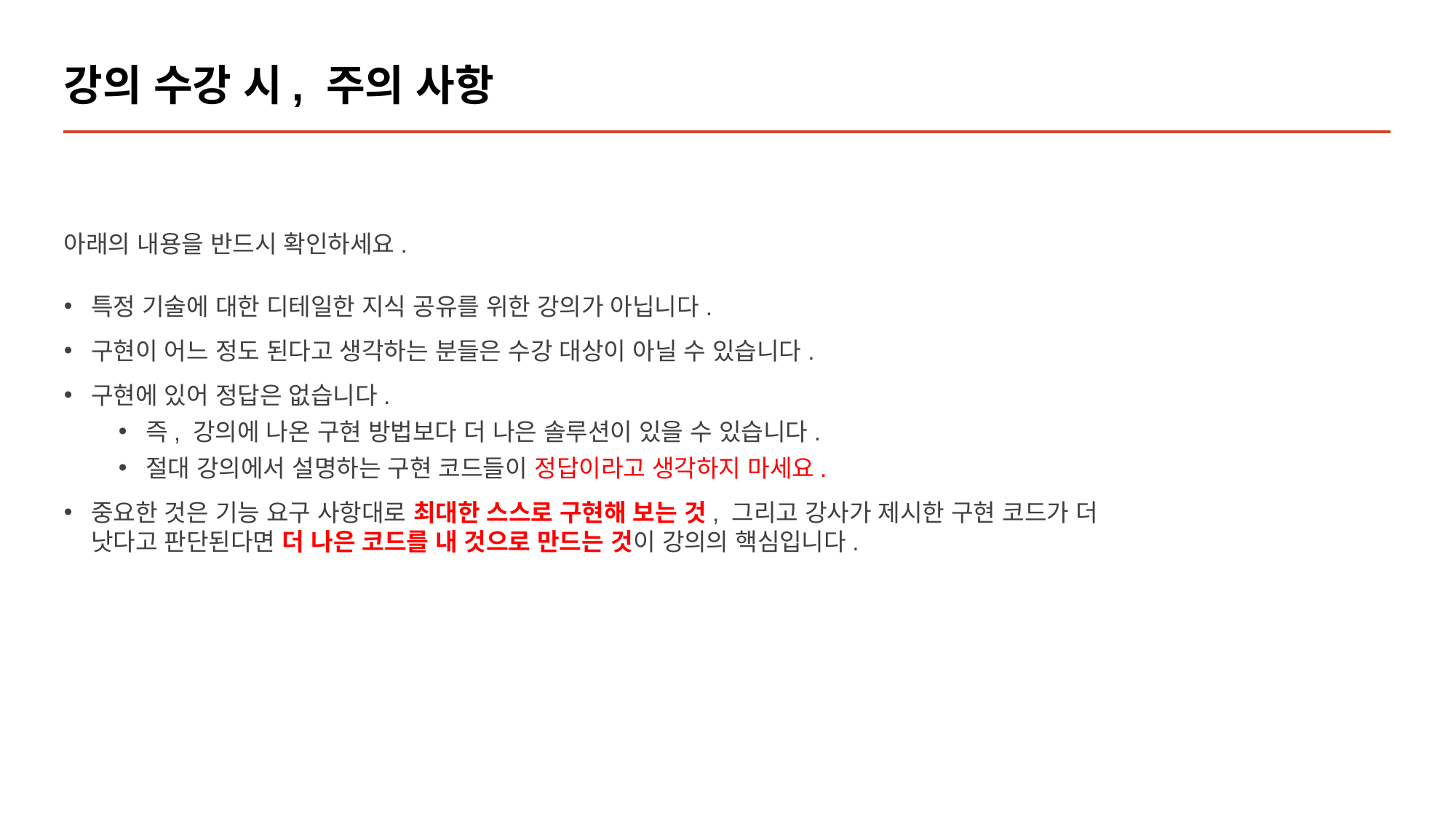

# 강의 수강 시, 주의 사항
아래의 내용을 반드시 확인하세요.
특정 기술에 대한 디테일한 지식 공유를 위한 강의가 아닙니다.
구현이 어느 정도 된다고 생각하는 분들은 수강 대상이 아닐 수 있습니다.
구현에 있어 정답은 없습니다.
즉, 강의에 나온 구현 방법보다 더 나은 솔루션이 있을 수 있습니다.
절대 강의에서 설명하는 구현 코드들이 정답이라고 생각하지 마세요.
중요한 것은 기능 요구 사항대로 최대한 스스로 구현해 보는 것, 그리고 강사가 제시한 구현 코드가 더 낫다고 판단된다면 더 나은 코드를 내 것으로 만드는 것이 강의의 핵심입니다.